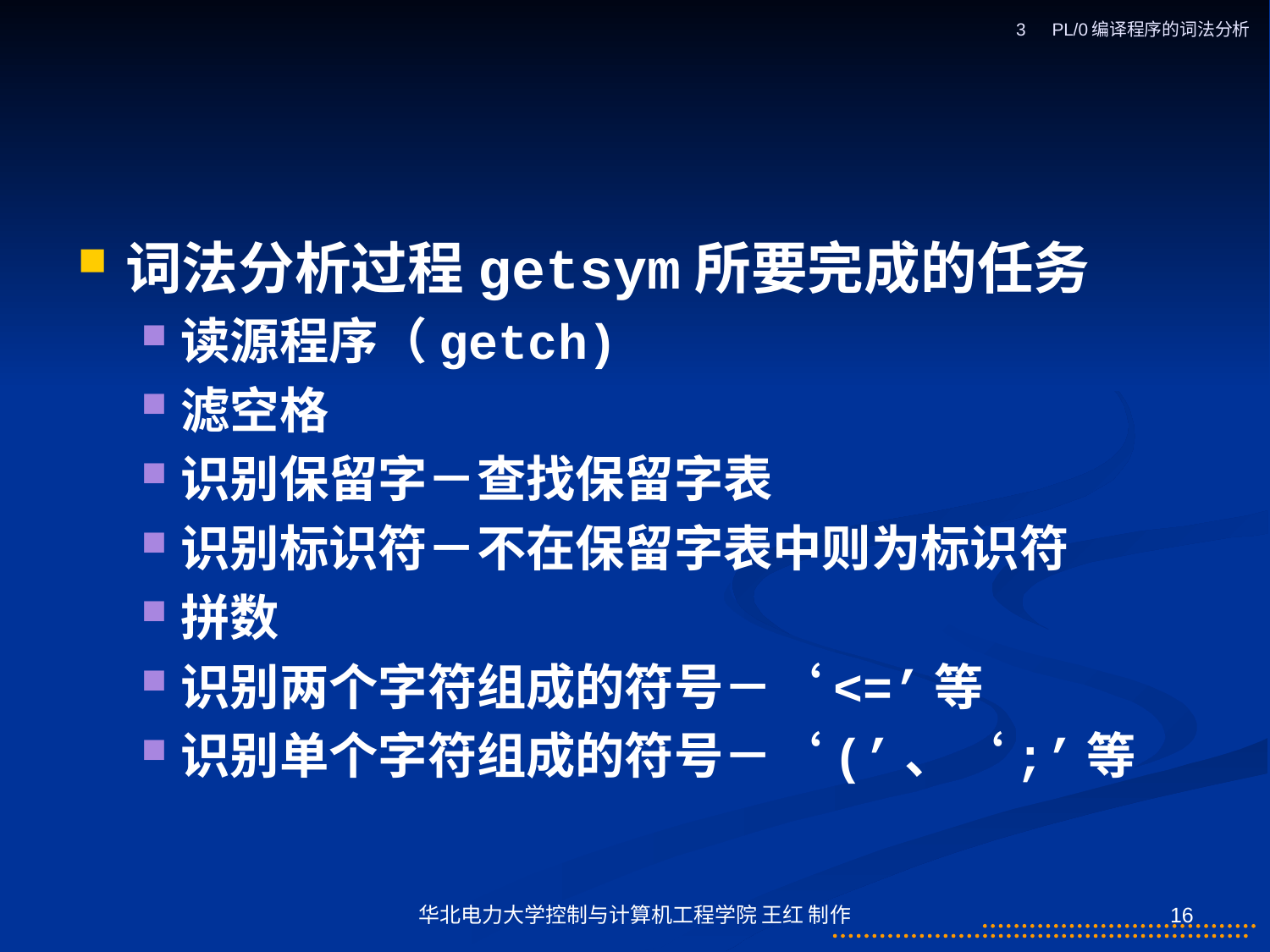

3　PL/0编译程序的词法分析
词法分析过程getsym所要完成的任务
读源程序（getch)
滤空格
识别保留字－查找保留字表
识别标识符－不在保留字表中则为标识符
拼数
识别两个字符组成的符号－‘<=’等
识别单个字符组成的符号－‘(’、‘;’等
华北电力大学控制与计算机工程学院 王红 制作
16